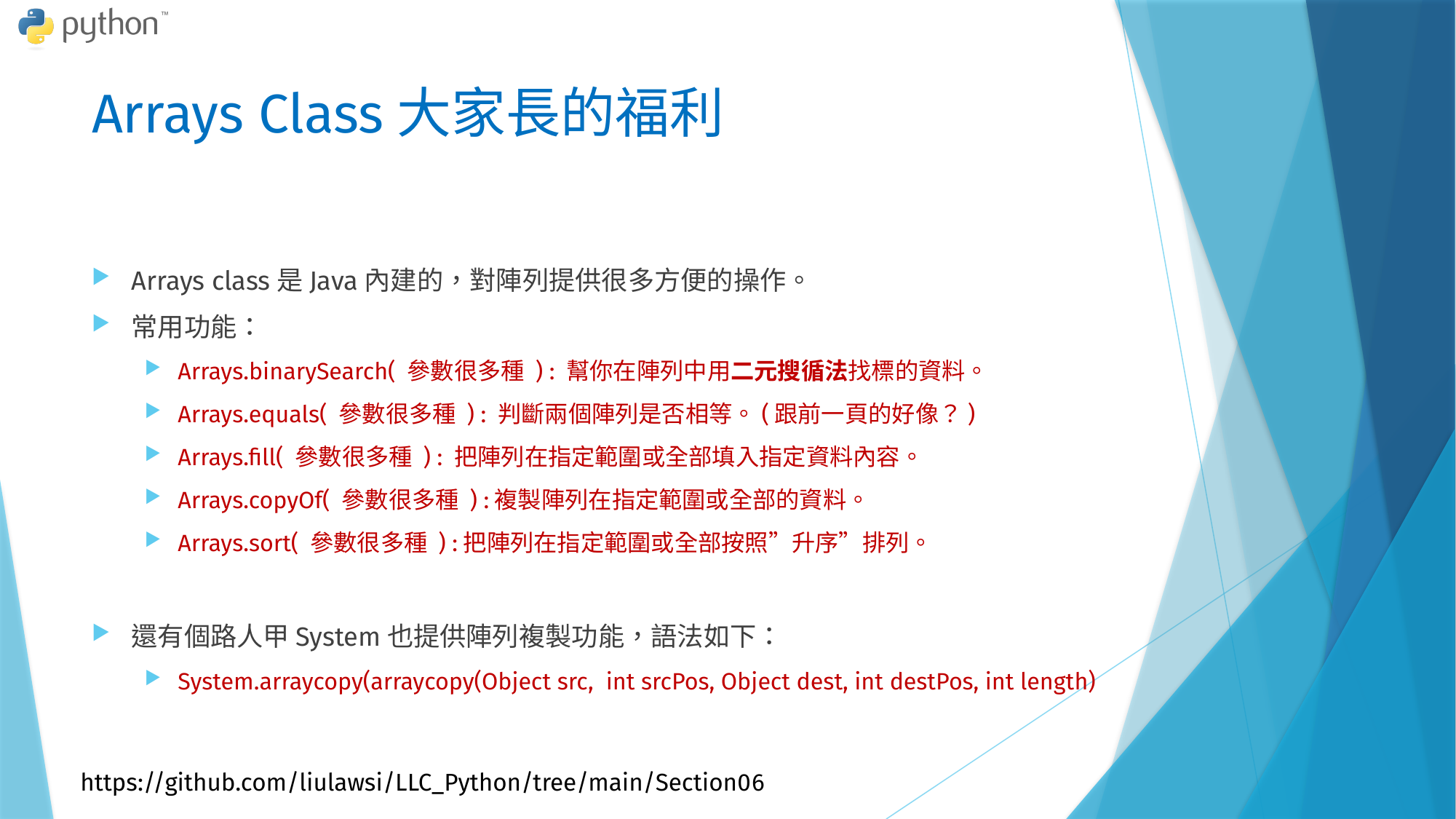

# Arrays Class大家長的福利
Arrays class是Java內建的，對陣列提供很多方便的操作。
常用功能：
Arrays.binarySearch( 參數很多種 ) : 幫你在陣列中用二元搜循法找標的資料。
Arrays.equals( 參數很多種 ) : 判斷兩個陣列是否相等。(跟前一頁的好像？)
Arrays.fill( 參數很多種 ) : 把陣列在指定範圍或全部填入指定資料內容。
Arrays.copyOf( 參數很多種 ) :複製陣列在指定範圍或全部的資料。
Arrays.sort( 參數很多種 ) :把陣列在指定範圍或全部按照”升序”排列。

還有個路人甲System也提供陣列複製功能，語法如下：
System.arraycopy(arraycopy(Object src,  int srcPos, Object dest, int destPos, int length)